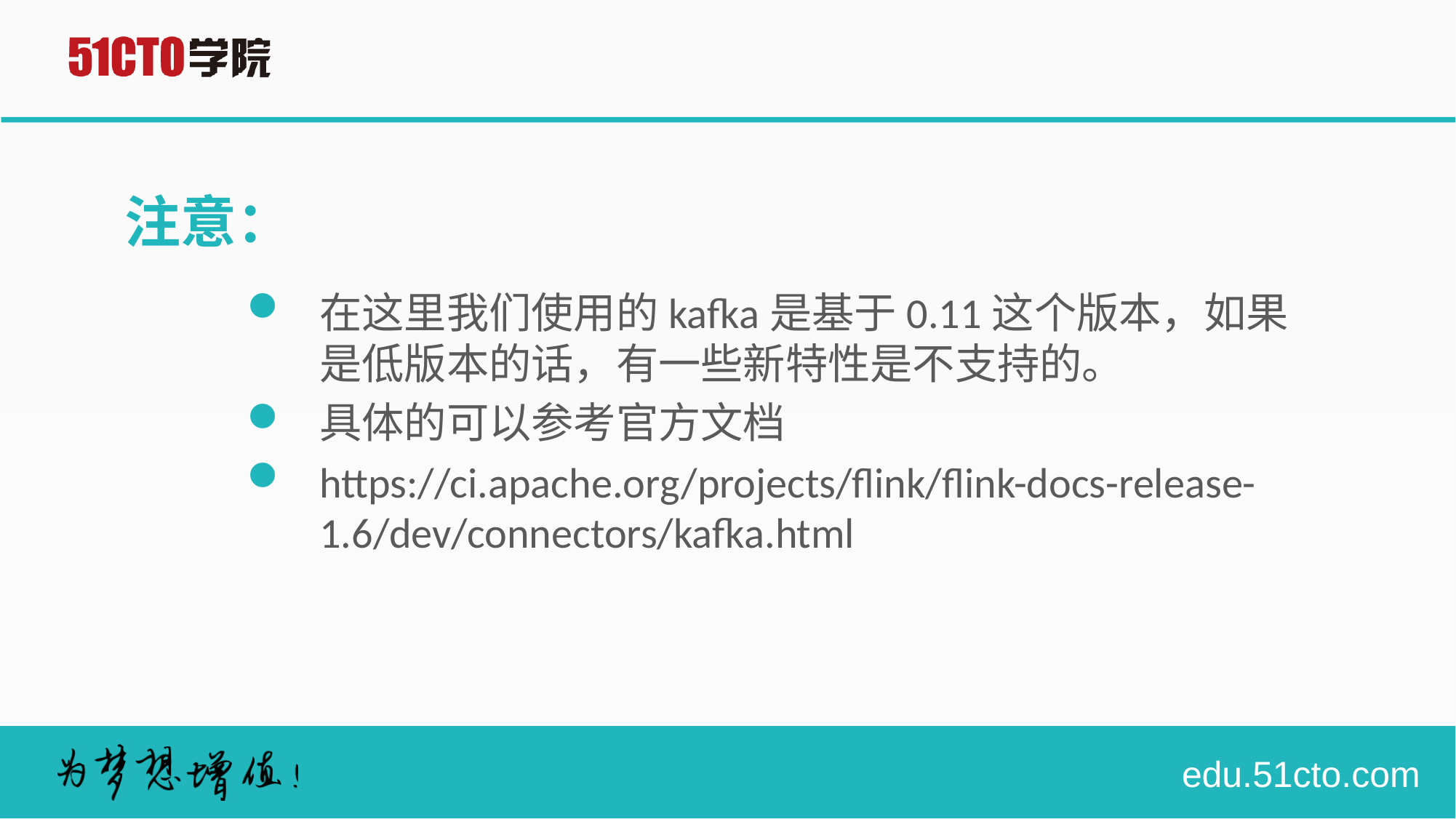

# 注意：
在这里我们使用的kafka是基于0.11这个版本，如果是低版本的话，有一些新特性是不支持的。
具体的可以参考官方文档
https://ci.apache.org/projects/flink/flink-docs-release-1.6/dev/connectors/kafka.html